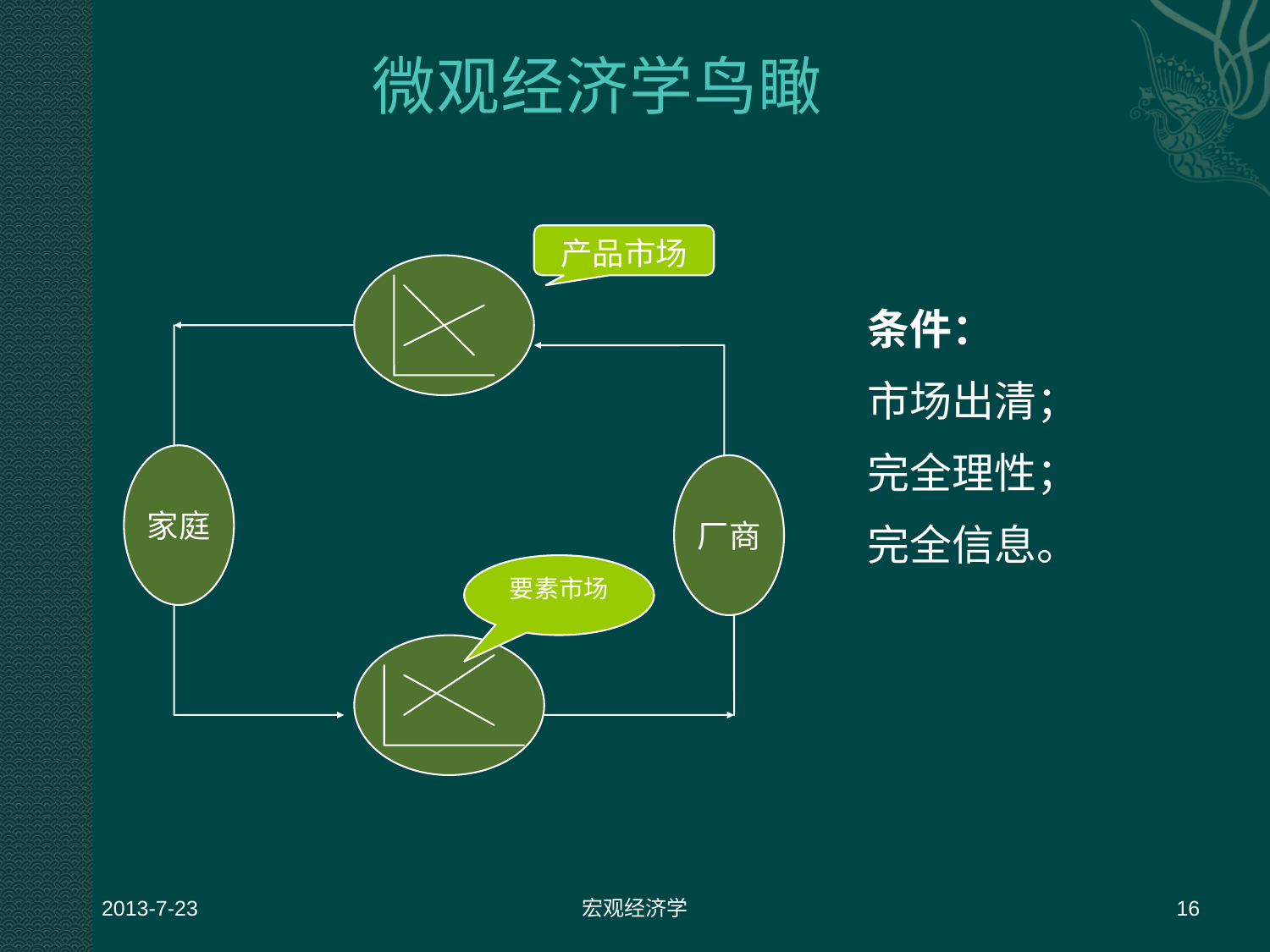

# 微观经济学鸟瞰
产品市场

条件：
市场出清；
完全理性；
完全信息。

家庭
厂商
要素市场

2013-7-23
宏观经济学
16